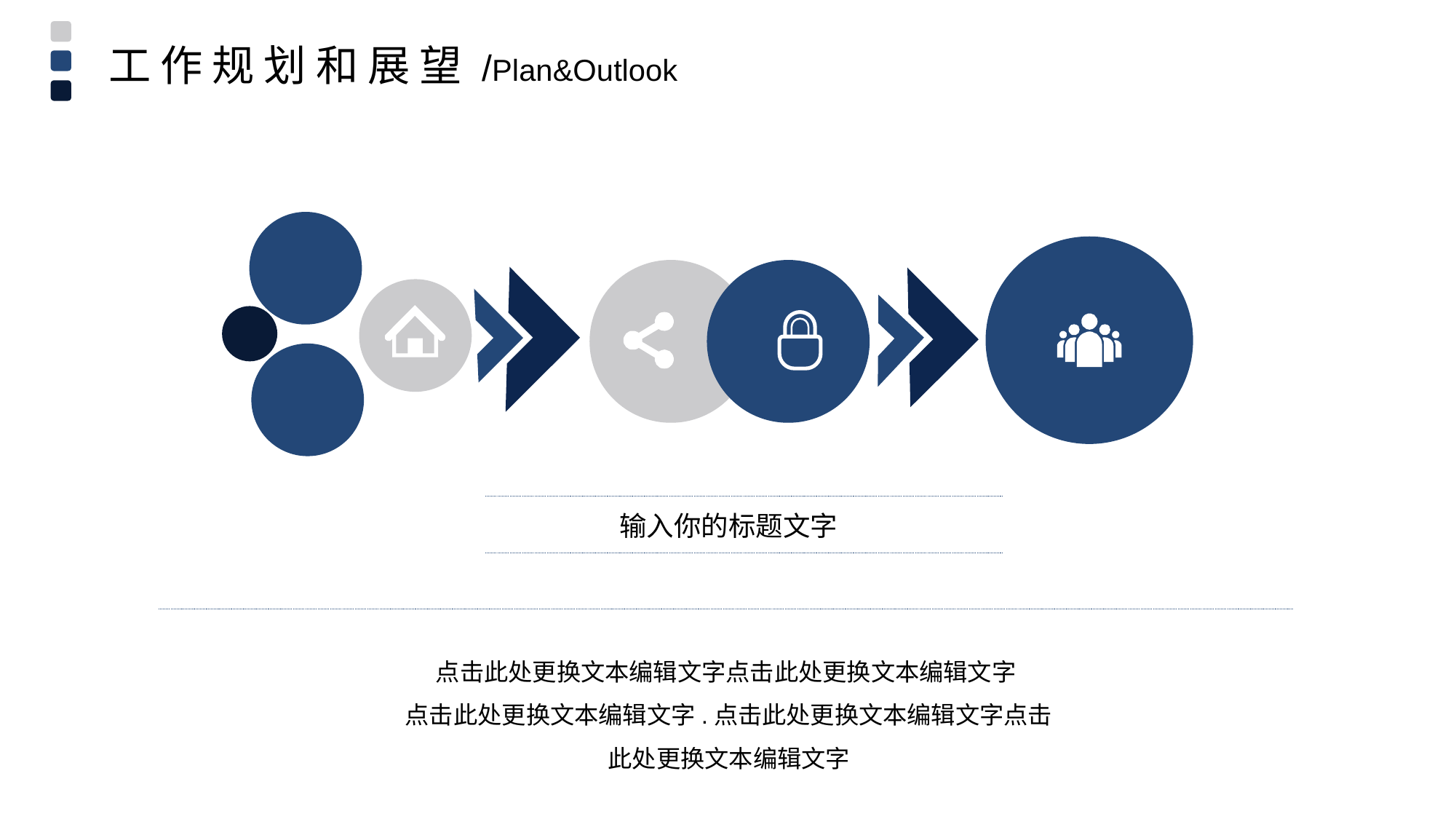

工 作 规 划 和 展 望 /Plan&Outlook

输入你的标题文字
点击此处更换文本编辑文字点击此处更换文本编辑文字
点击此处更换文本编辑文字.点击此处更换文本编辑文字点击此处更换文本编辑文字